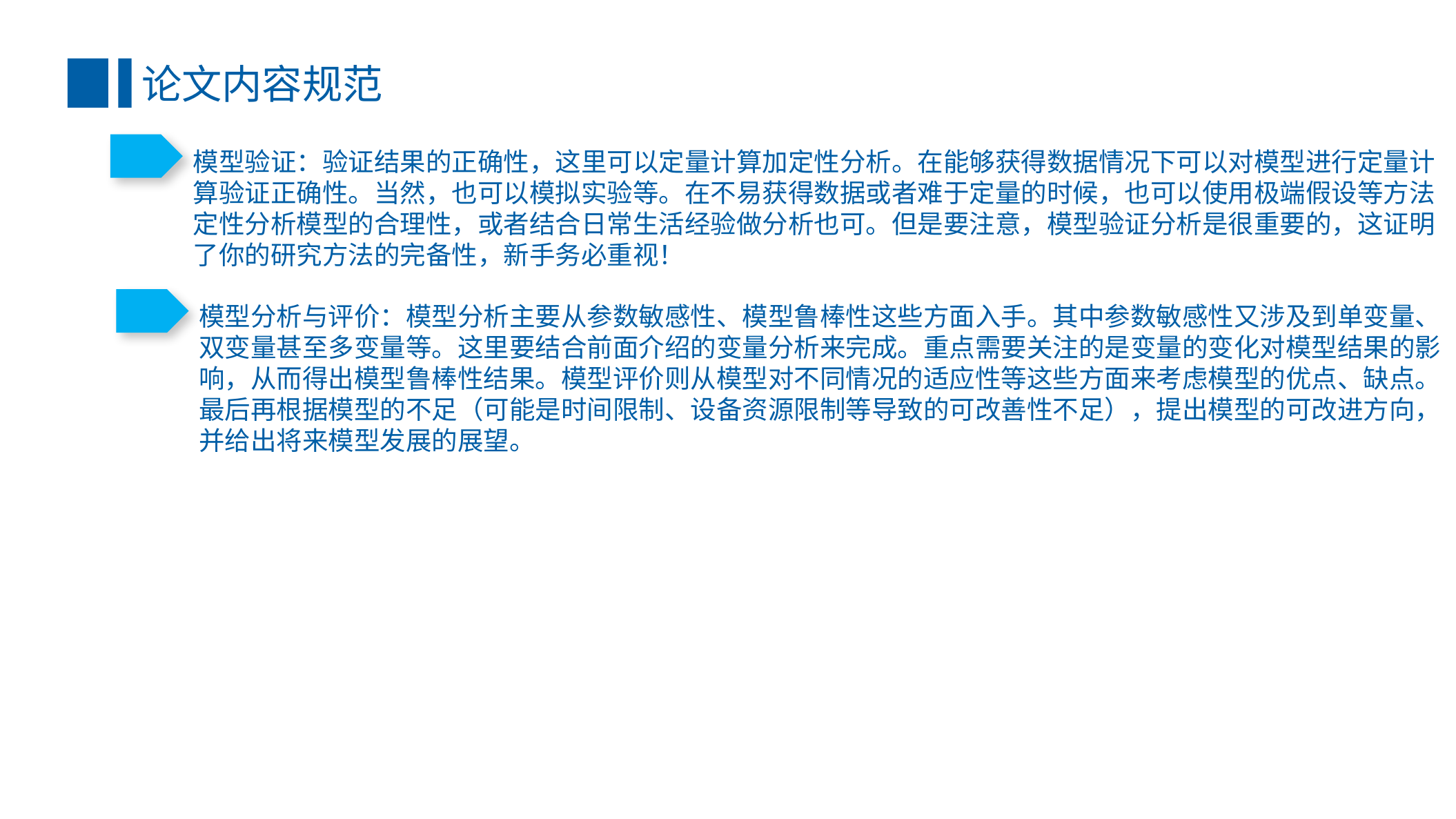

论文内容规范

模型验证：验证结果的正确性，这里可以定量计算加定性分析。在能够获得数据情况下可以对模型进行定量计算验证正确性。当然，也可以模拟实验等。在不易获得数据或者难于定量的时候，也可以使用极端假设等方法定性分析模型的合理性，或者结合日常生活经验做分析也可。但是要注意，模型验证分析是很重要的，这证明了你的研究方法的完备性，新手务必重视！

模型分析与评价：模型分析主要从参数敏感性、模型鲁棒性这些方面入手。其中参数敏感性又涉及到单变量、双变量甚至多变量等。这里要结合前面介绍的变量分析来完成。重点需要关注的是变量的变化对模型结果的影响，从而得出模型鲁棒性结果。模型评价则从模型对不同情况的适应性等这些方面来考虑模型的优点、缺点。最后再根据模型的不足（可能是时间限制、设备资源限制等导致的可改善性不足），提出模型的可改进方向，并给出将来模型发展的展望。